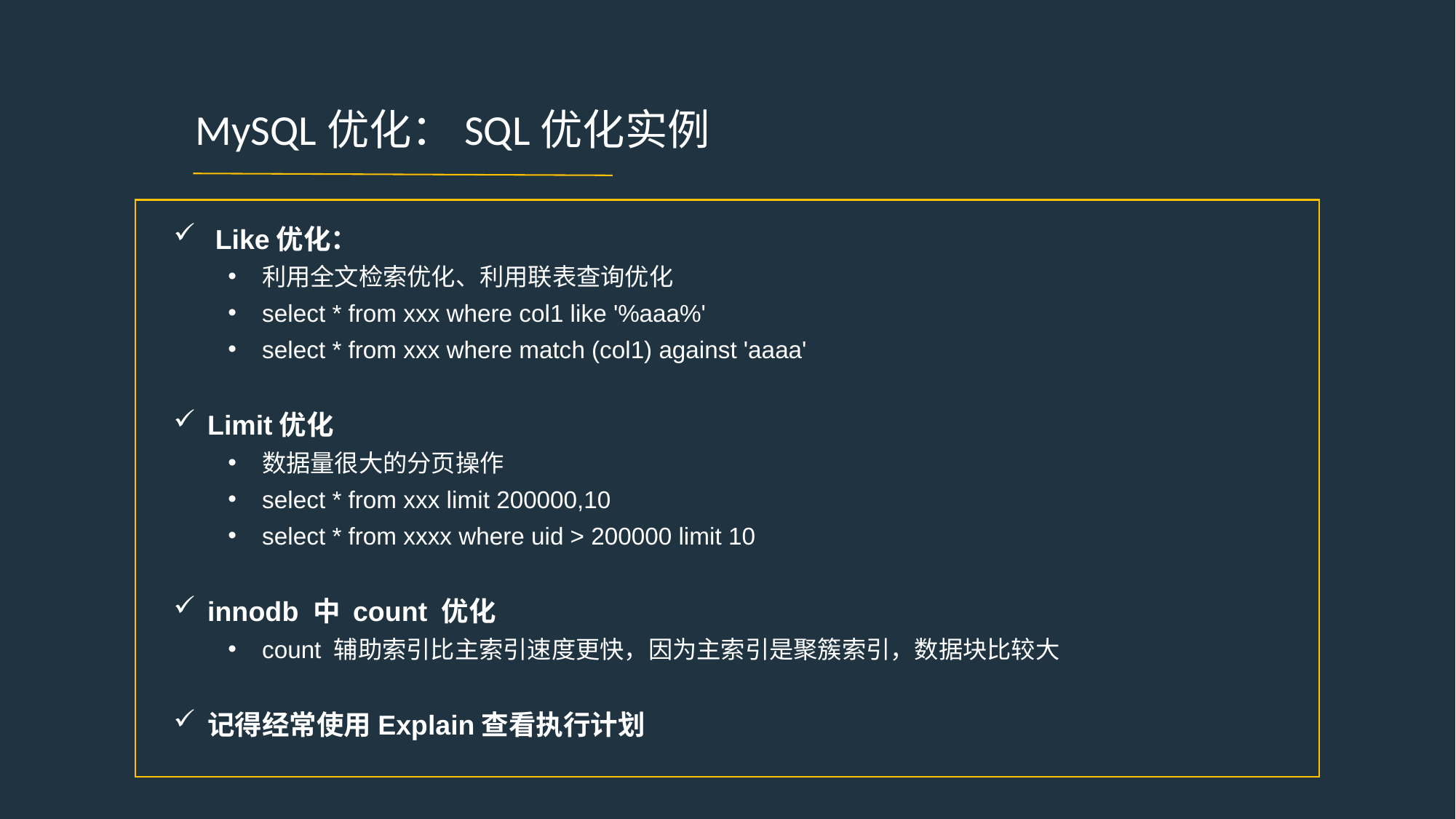

MySQL优化：SQL优化实例

 Like优化：
利用全文检索优化、利用联表查询优化
select * from xxx where col1 like '%aaa%'
select * from xxx where match (col1) against 'aaaa'

Limit优化
数据量很大的分页操作
select * from xxx limit 200000,10
select * from xxxx where uid > 200000 limit 10

innodb 中 count 优化
count 辅助索引比主索引速度更快，因为主索引是聚簇索引，数据块比较大
记得经常使用Explain查看执行计划